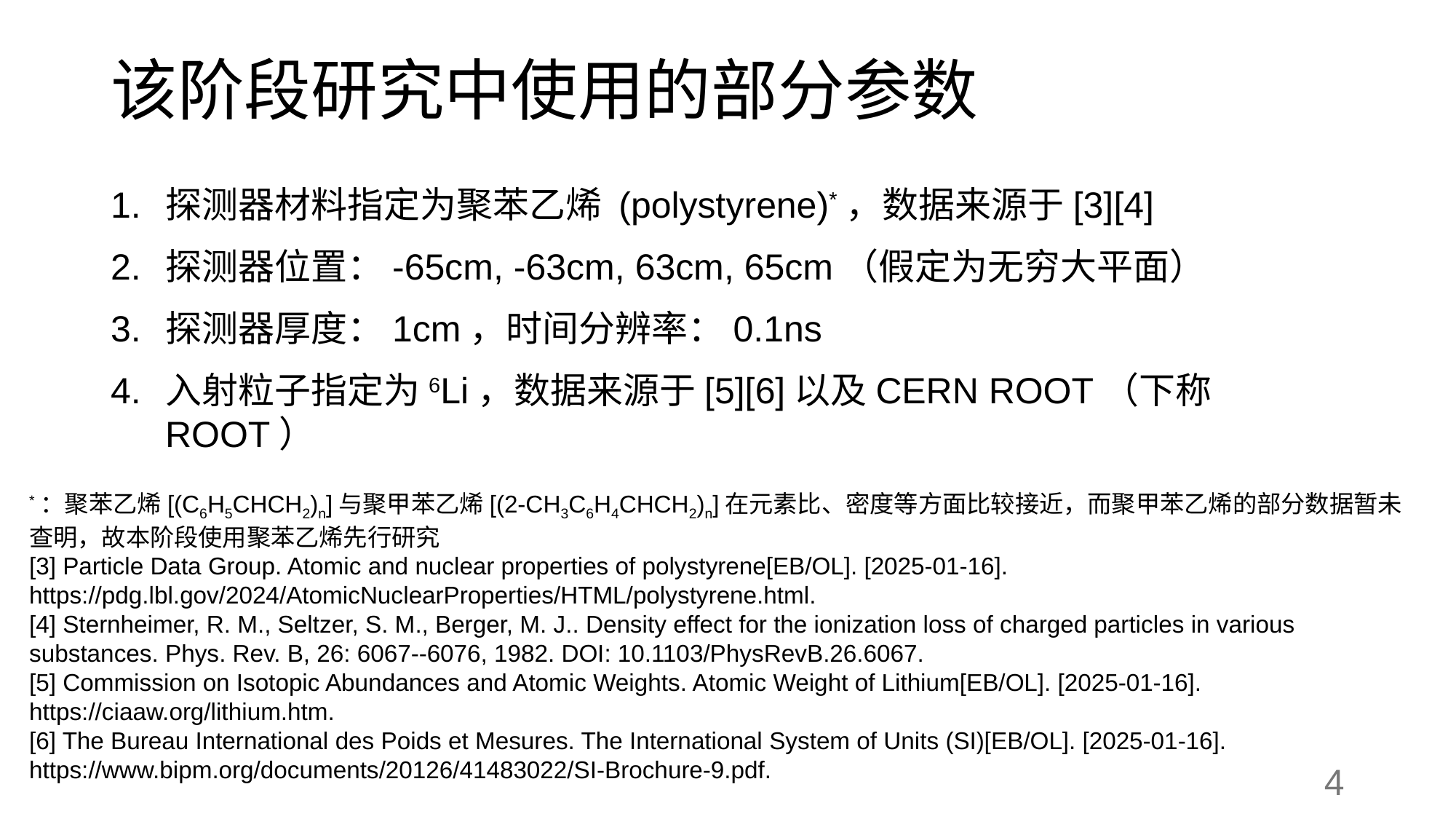

# 该阶段研究中使用的部分参数
探测器材料指定为聚苯乙烯 (polystyrene)*，数据来源于[3][4]
探测器位置：-65cm, -63cm, 63cm, 65cm（假定为无穷大平面）
探测器厚度：1cm，时间分辨率：0.1ns
入射粒子指定为6Li，数据来源于[5][6]以及CERN ROOT（下称ROOT）
*：聚苯乙烯[(C6H5CHCH2)n]与聚甲苯乙烯[(2-CH3C6H4CHCH2)n]在元素比、密度等方面比较接近，而聚甲苯乙烯的部分数据暂未查明，故本阶段使用聚苯乙烯先行研究
[3] Particle Data Group. Atomic and nuclear properties of polystyrene[EB/OL]. [2025-01-16]. https://pdg.lbl.gov/2024/AtomicNuclearProperties/HTML/polystyrene.html.
[4] Sternheimer, R. M., Seltzer, S. M., Berger, M. J.. Density effect for the ionization loss of charged particles in various substances. Phys. Rev. B, 26: 6067--6076, 1982. DOI: 10.1103/PhysRevB.26.6067.
[5] Commission on Isotopic Abundances and Atomic Weights. Atomic Weight of Lithium[EB/OL]. [2025-01-16]. https://ciaaw.org/lithium.htm.
[6] The Bureau International des Poids et Mesures. The International System of Units (SI)[EB/OL]. [2025-01-16]. https://www.bipm.org/documents/20126/41483022/SI-Brochure-9.pdf.

4